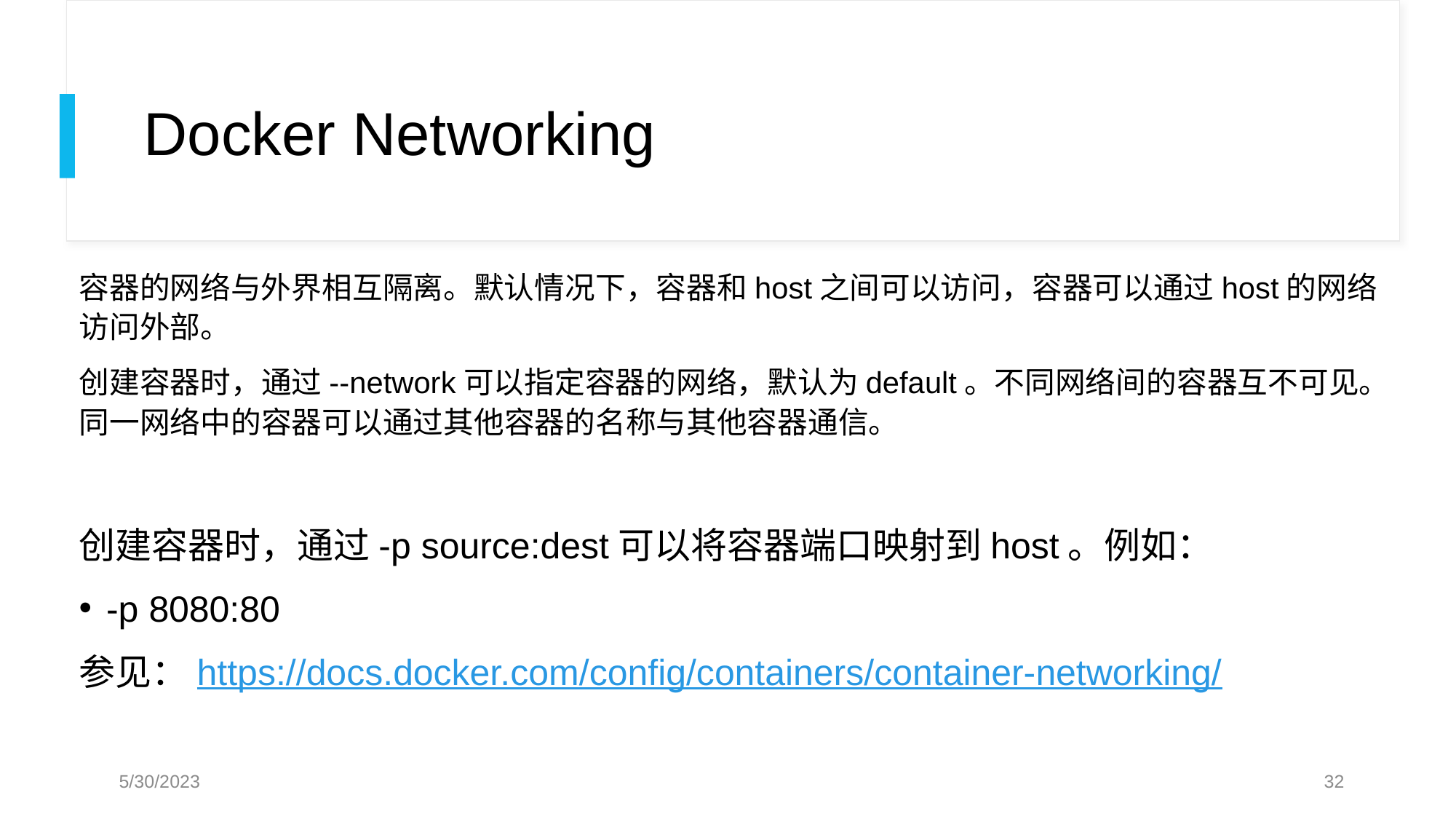

# Docker Networking
容器的网络与外界相互隔离。默认情况下，容器和host之间可以访问，容器可以通过host的网络访问外部。
创建容器时，通过--network可以指定容器的网络，默认为default。不同网络间的容器互不可见。同一网络中的容器可以通过其他容器的名称与其他容器通信。

创建容器时，通过-p source:dest可以将容器端口映射到host。例如：
-p 8080:80
参见：https://docs.docker.com/config/containers/container-networking/

5/30/2023
32